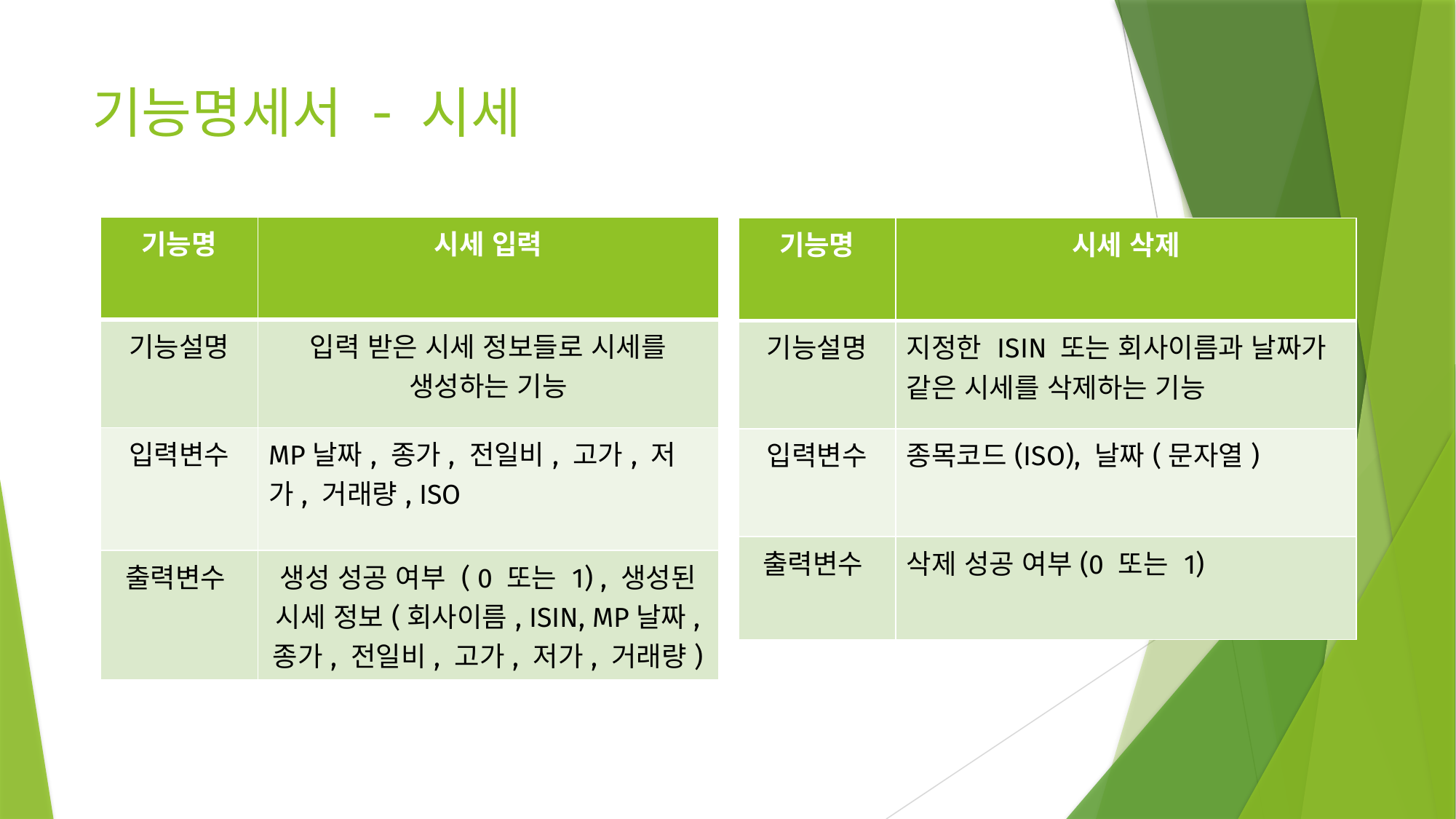

# 기능명세서 - 시세
| 기능명 | 시세 입력 |
| --- | --- |
| 기능설명 | 입력 받은 시세 정보들로 시세를 생성하는 기능 |
| 입력변수 | MP날짜, 종가, 전일비, 고가, 저가, 거래량, ISO |
| 출력변수 | 생성 성공 여부 ( 0 또는 1) , 생성된 시세 정보(회사이름, ISIN, MP날짜, 종가, 전일비, 고가, 저가, 거래량) |
| 기능명 | 시세 삭제 |
| --- | --- |
| 기능설명 | 지정한 ISIN 또는 회사이름과 날짜가 같은 시세를 삭제하는 기능 |
| 입력변수 | 종목코드(ISO), 날짜(문자열) |
| 출력변수 | 삭제 성공 여부(0 또는 1) |